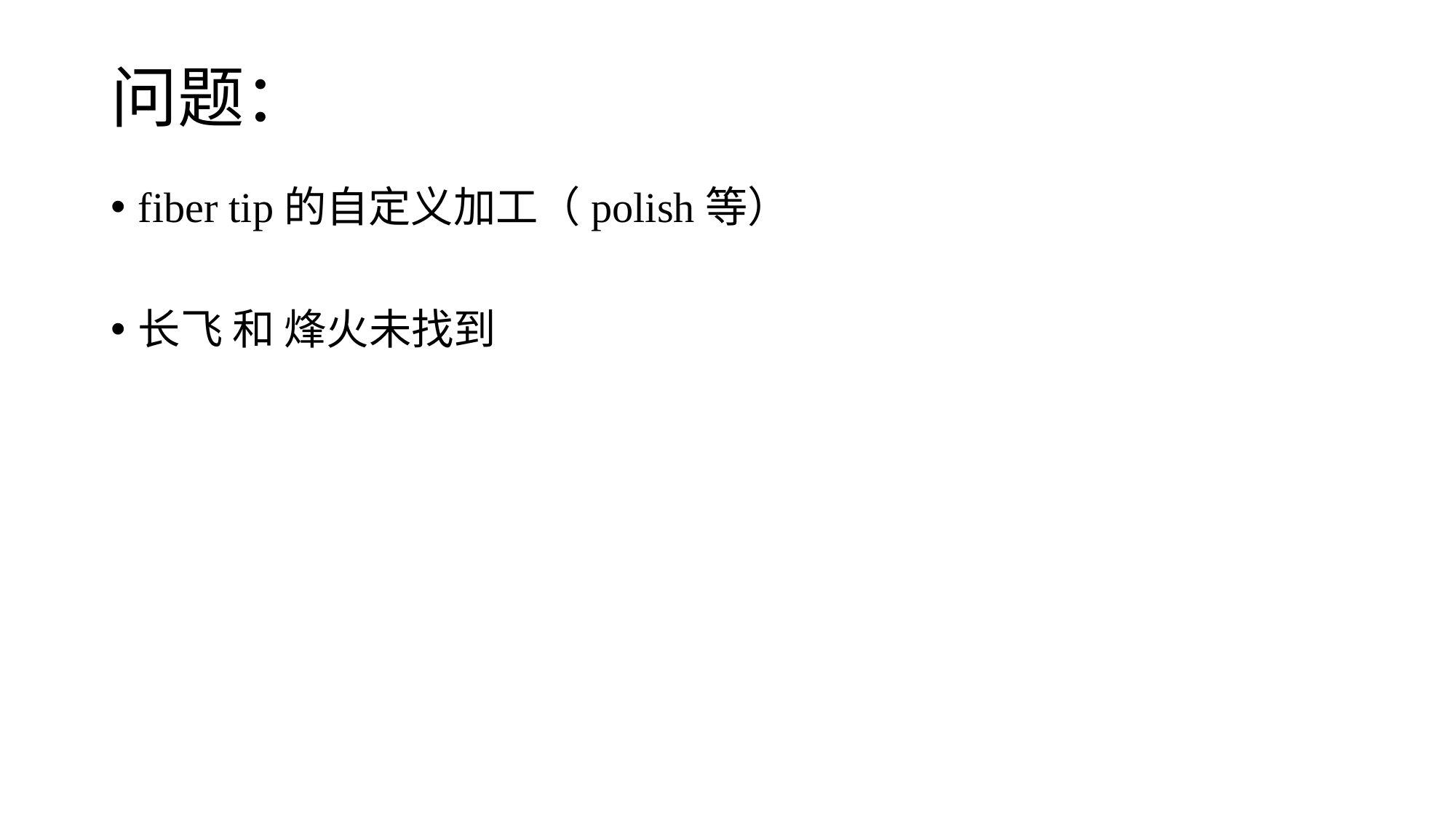

# 问题：
fiber tip的自定义加工（polish等）

长飞 和 烽火未找到